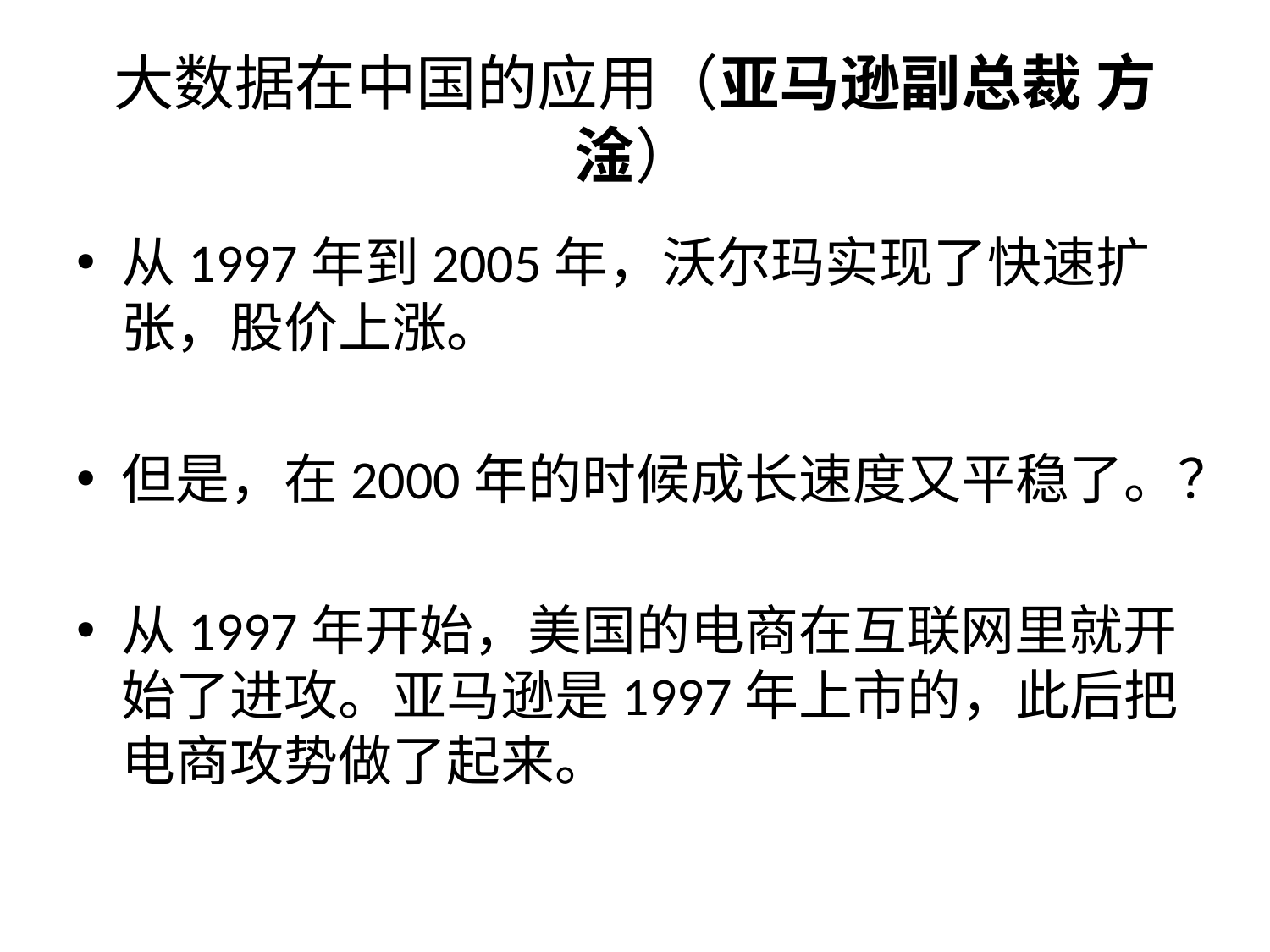

# 大数据在中国的应用（亚马逊副总裁 方淦）
从1997年到2005年，沃尔玛实现了快速扩张，股价上涨。

但是，在2000年的时候成长速度又平稳了。？

从1997年开始，美国的电商在互联网里就开始了进攻。亚马逊是1997年上市的，此后把电商攻势做了起来。